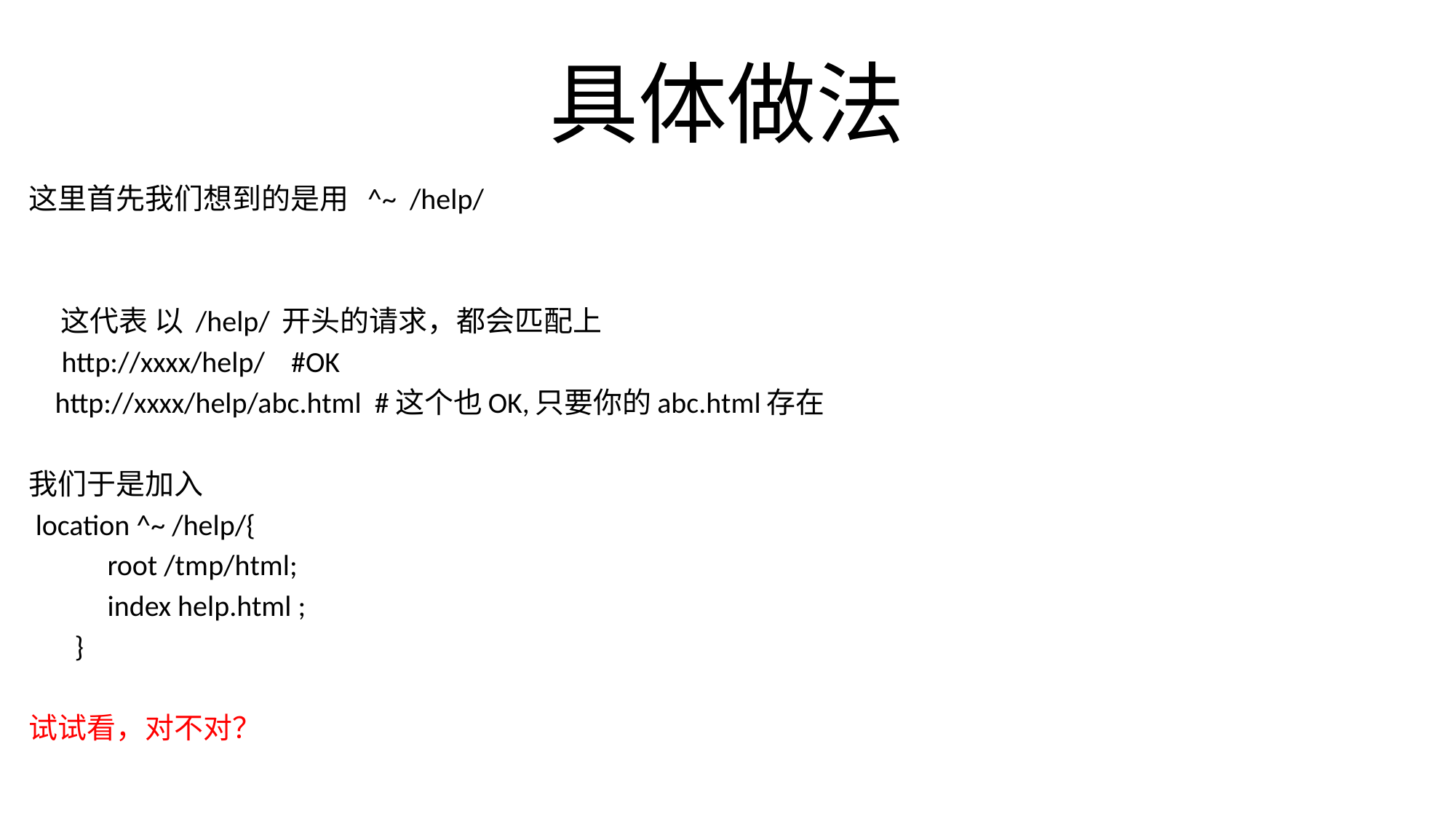

# 具体做法
这里首先我们想到的是用  ^~  /help/

    这代表 以 /help/ 开头的请求，都会匹配上
     http://xxxx/help/    #OK
    http://xxxx/help/abc.html  #这个也OK,只要你的abc.html存在

我们于是加入
 location ^~ /help/{
            root /tmp/html;
            index help.html ;
       }

试试看，对不对？